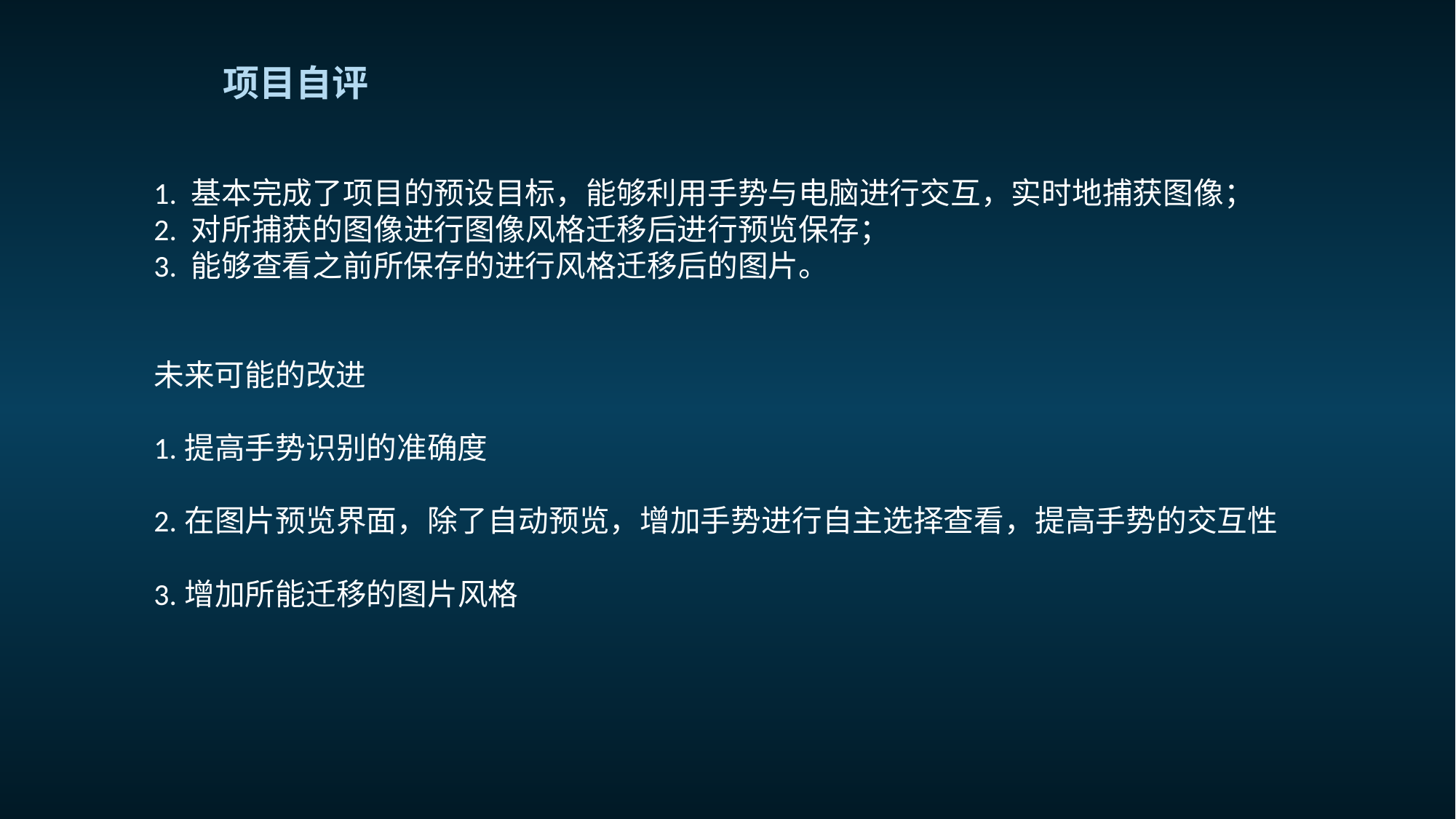

项目自评
1. 基本完成了项目的预设目标，能够利用手势与电脑进行交互，实时地捕获图像；
2. 对所捕获的图像进行图像风格迁移后进行预览保存；
3. 能够查看之前所保存的进行风格迁移后的图片。

未来可能的改进

1.提高手势识别的准确度

2.在图片预览界面，除了自动预览，增加手势进行自主选择查看，提高手势的交互性

3.增加所能迁移的图片风格